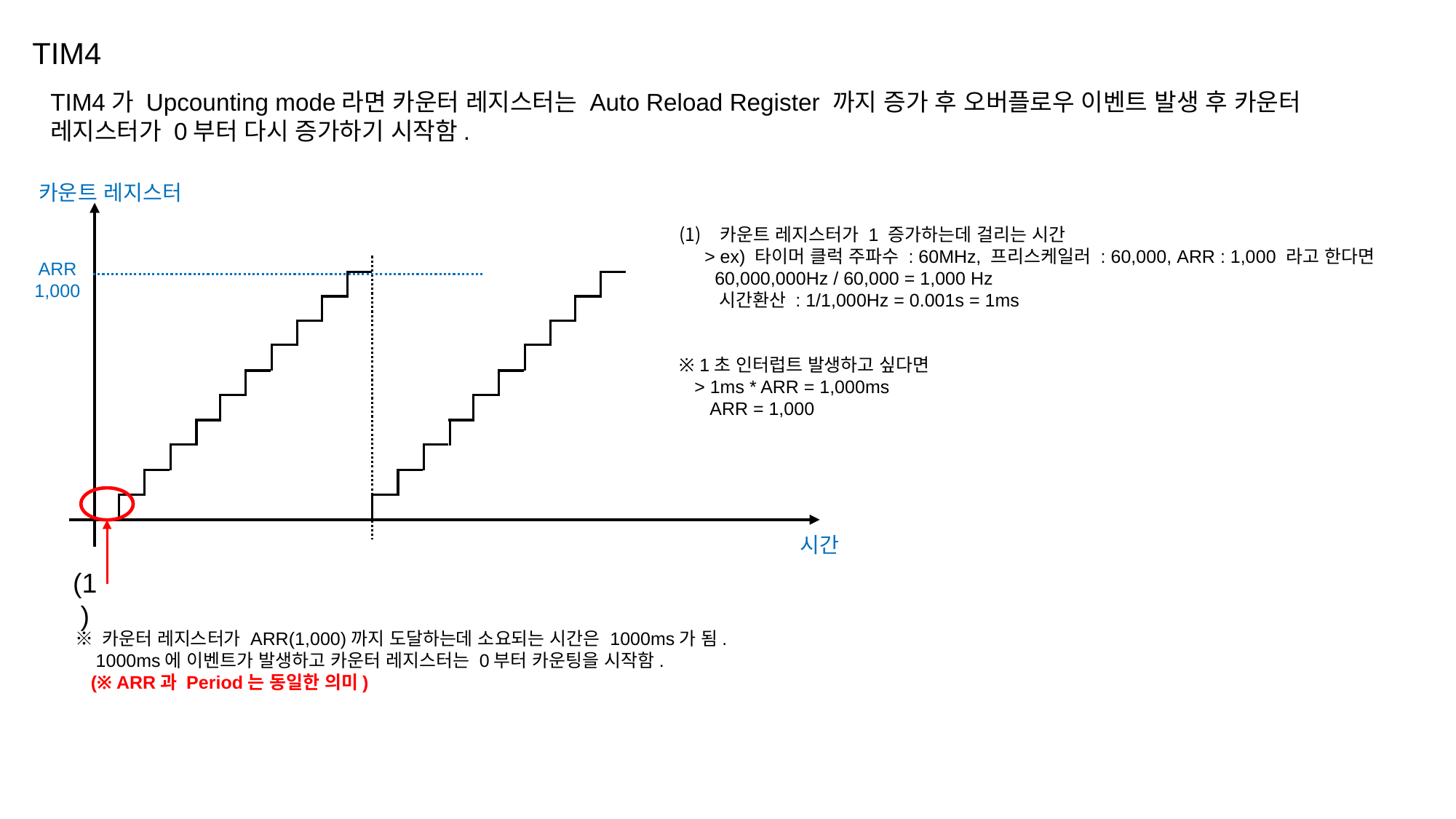

TIM4
TIM4가 Upcounting mode라면 카운터 레지스터는 Auto Reload Register 까지 증가 후 오버플로우 이벤트 발생 후 카운터 레지스터가 0부터 다시 증가하기 시작함.
카운트 레지스터
카운트 레지스터가 1 증가하는데 걸리는 시간
     > ex) 타이머 클럭 주파수 : 60MHz, 프리스케일러 : 60,000, ARR : 1,000 라고 한다면
       60,000,000Hz / 60,000 = 1,000 Hz
       시간환산 : 1/1,000Hz = 0.001s = 1ms

※ 1초 인터럽트 발생하고 싶다면
   > 1ms * ARR = 1,000ms
      ARR = 1,000
ARR
1,000

시간
(1)
※ 카운터 레지스터가 ARR(1,000)까지 도달하는데 소요되는 시간은 1000ms가 됨.
    1000ms에 이벤트가 발생하고 카운터 레지스터는 0부터 카운팅을 시작함.
   (※ ARR과 Period는 동일한 의미)